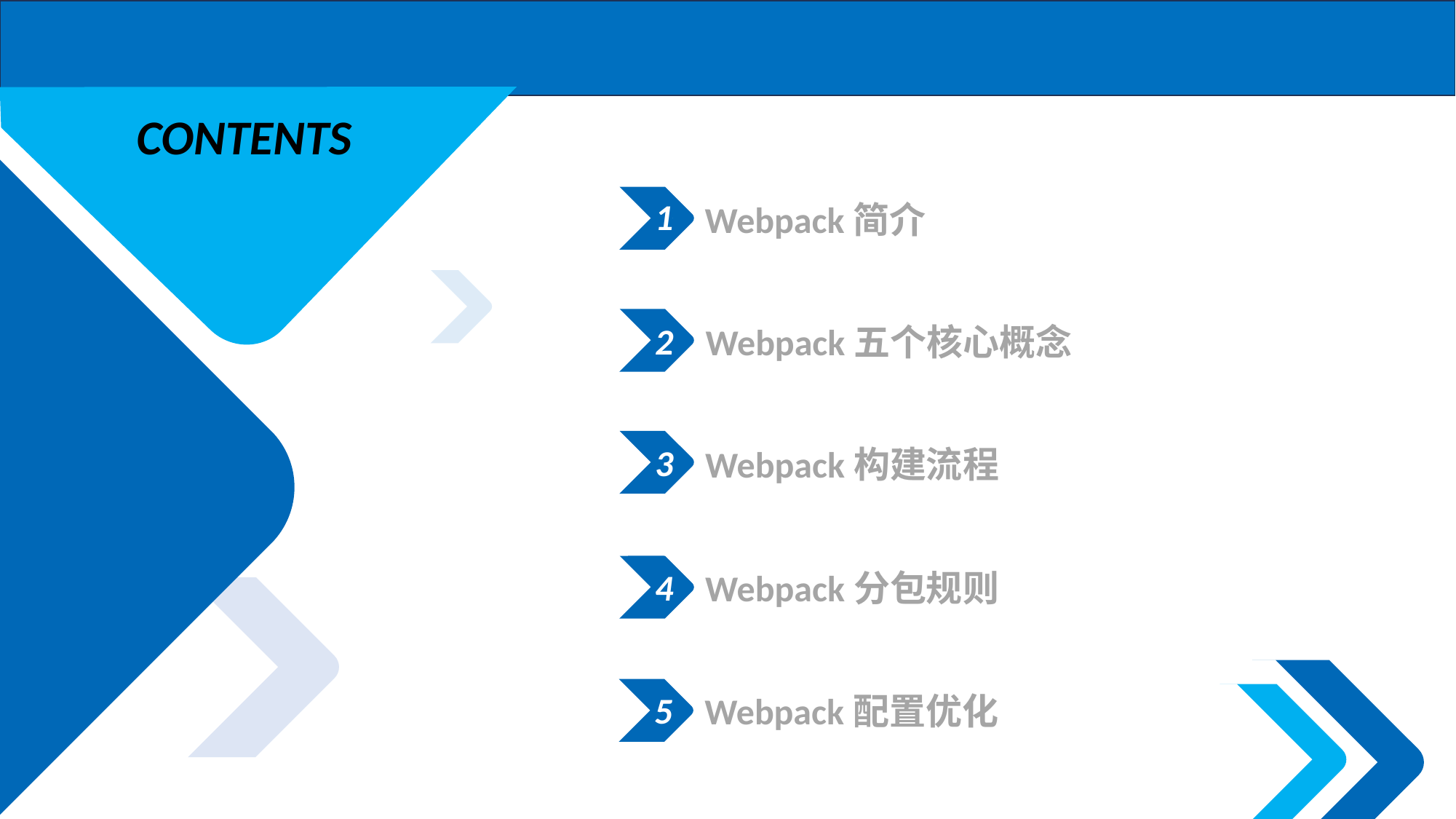

CONTENTS

1
Webpack简介

2
Webpack五个核心概念

3
Webpack构建流程

4
Webpack分包规则

5
Webpack配置优化